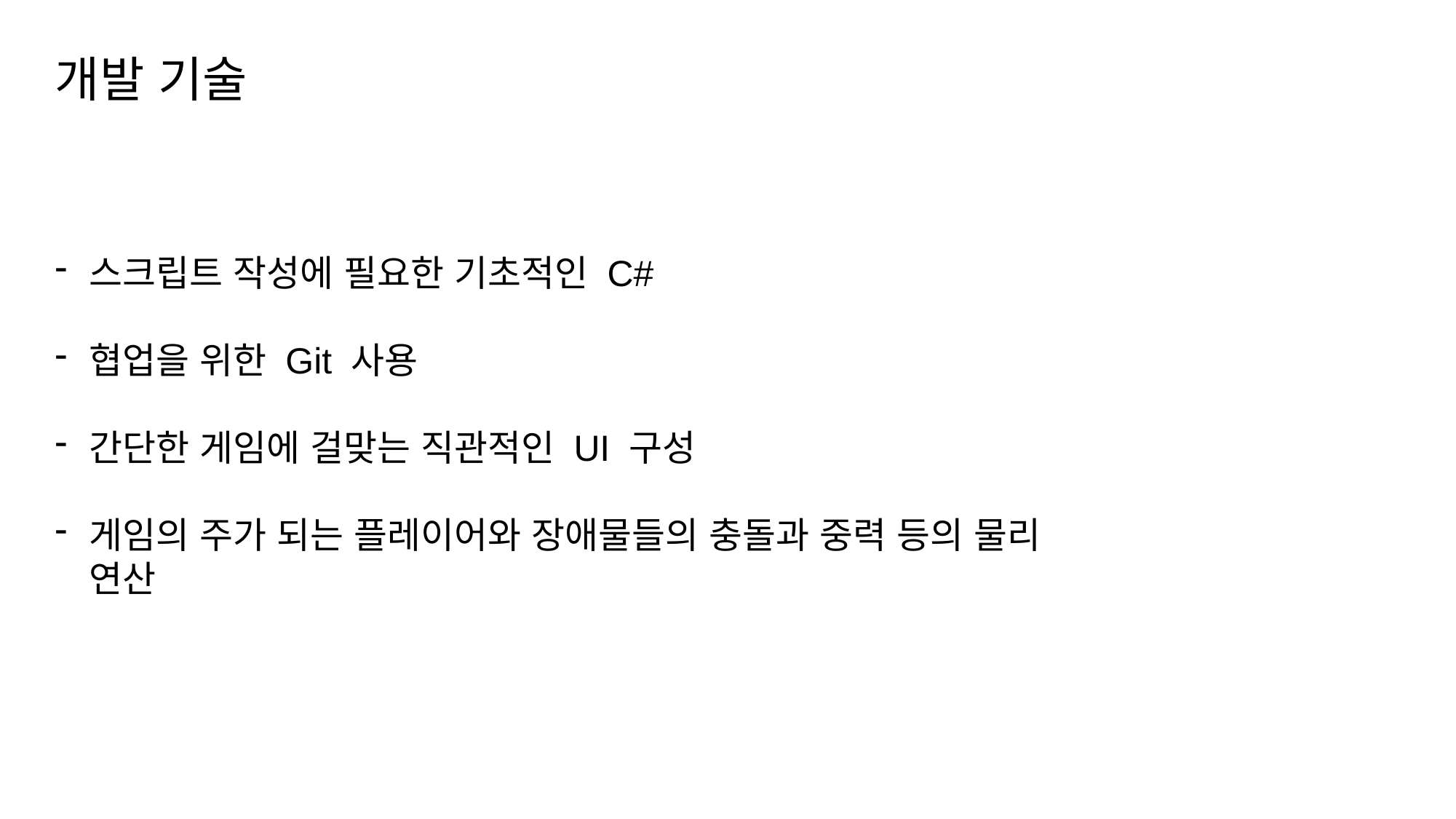

개발 기술
스크립트 작성에 필요한 기초적인 C#

협업을 위한 Git 사용

간단한 게임에 걸맞는 직관적인 UI 구성

게임의 주가 되는 플레이어와 장애물들의 충돌과 중력 등의 물리 연산